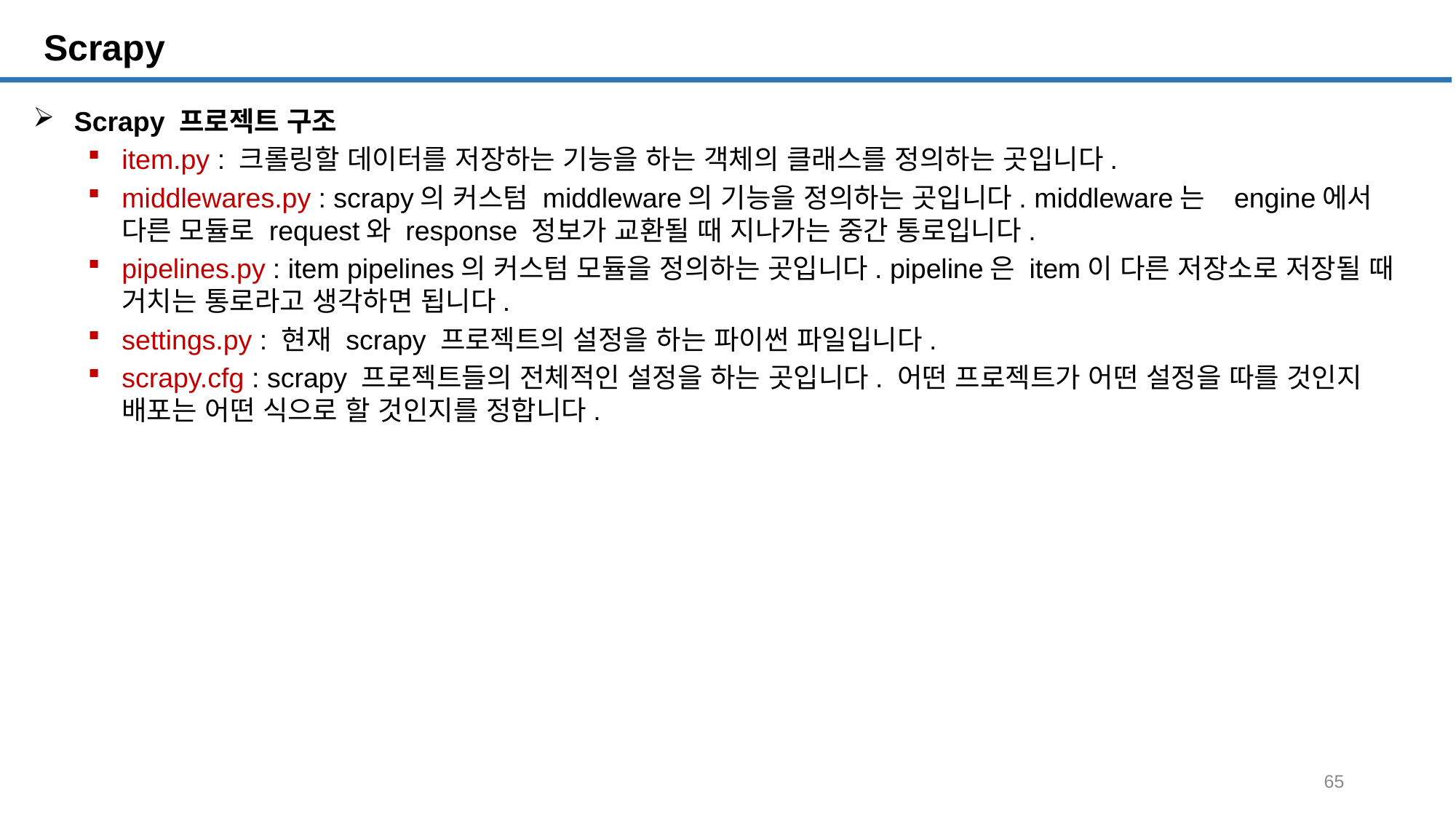

SQL 튜닝 개요
# Scrapy

Scrapy 프로젝트 구조
item.py : 크롤링할 데이터를 저장하는 기능을 하는 객체의 클래스를 정의하는 곳입니다.
middlewares.py : scrapy의 커스텀 middleware의 기능을 정의하는 곳입니다. middleware는   engine에서 다른 모듈로 request와 response 정보가 교환될 때 지나가는 중간 통로입니다.
pipelines.py : item pipelines의 커스텀 모듈을 정의하는 곳입니다. pipeline은 item이 다른 저장소로 저장될 때 거치는 통로라고 생각하면 됩니다.
settings.py : 현재 scrapy 프로젝트의 설정을 하는 파이썬 파일입니다.
scrapy.cfg : scrapy 프로젝트들의 전체적인 설정을 하는 곳입니다. 어떤 프로젝트가 어떤 설정을 따를 것인지 배포는 어떤 식으로 할 것인지를 정합니다.
65